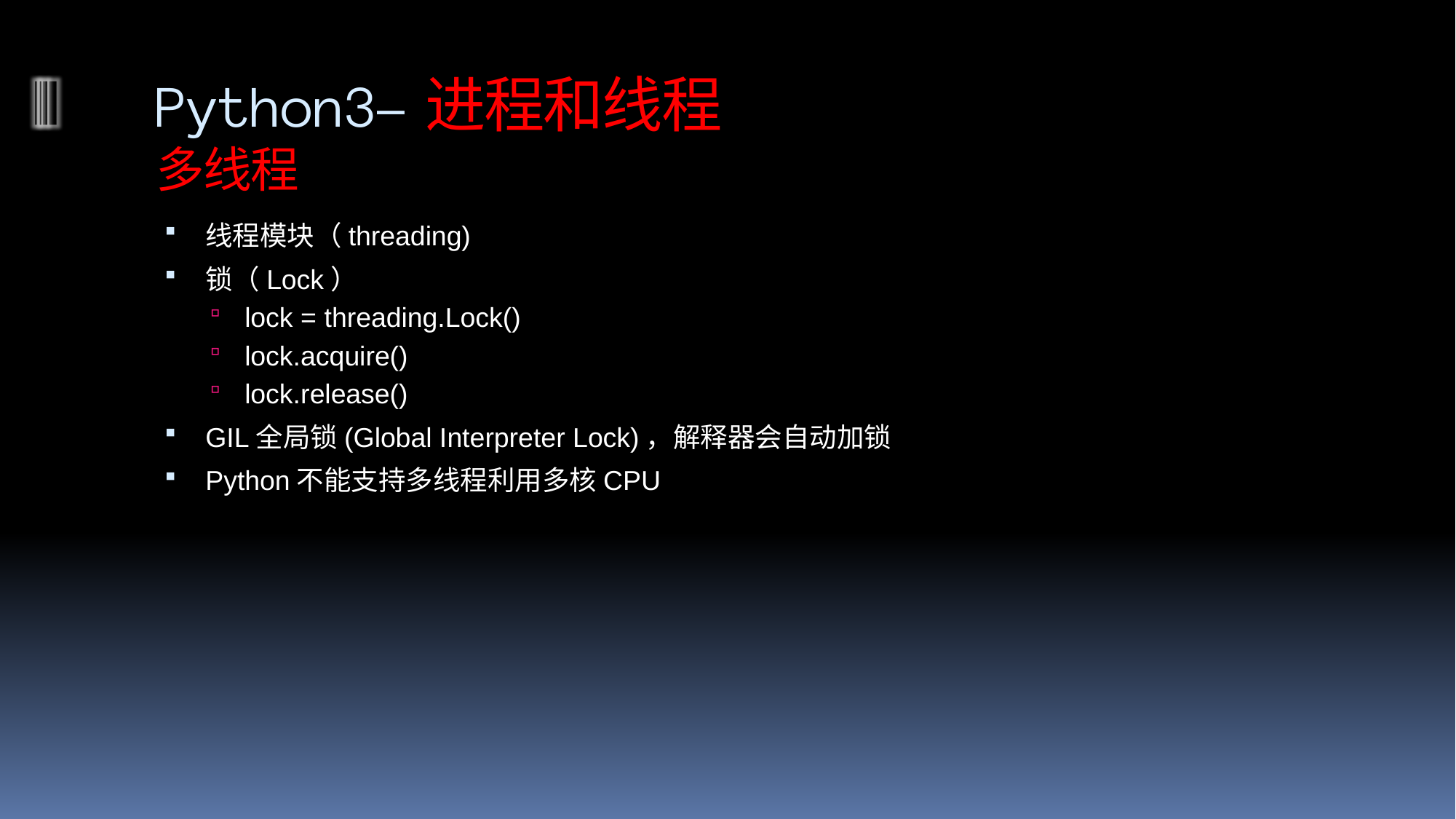

# Python3-进程和线程 多线程
线程模块（threading)
锁（Lock）
lock = threading.Lock()
lock.acquire()
lock.release()
GIL全局锁(Global Interpreter Lock)，解释器会自动加锁
Python不能支持多线程利用多核CPU